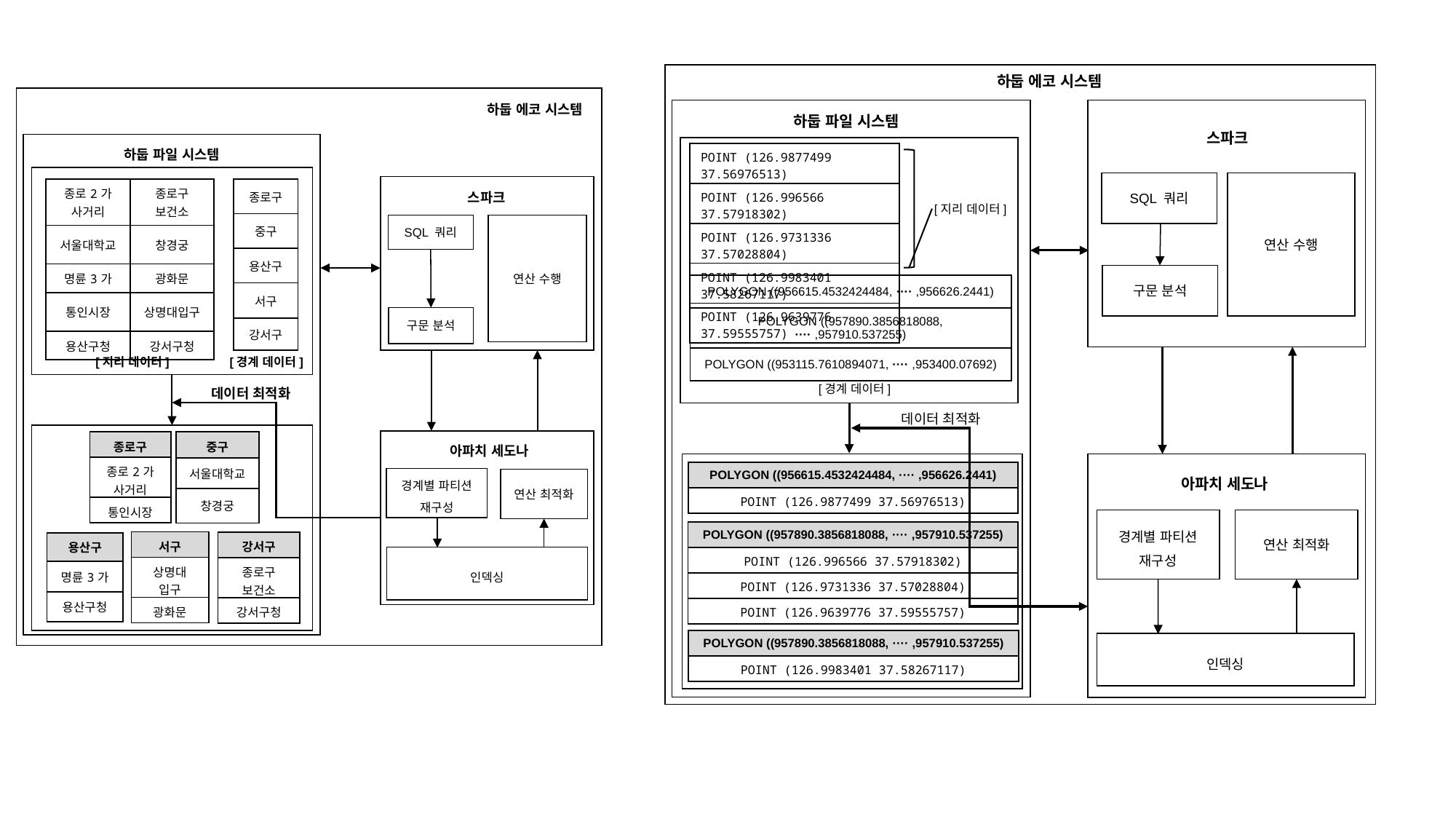

하둡 에코 시스템

하둡 에코 시스템

하둡 파일 시스템

스파크
하둡 파일 시스템

| POINT (126.9877499 37.56976513) |
| --- |
| POINT (126.996566 37.57918302) |
| POINT (126.9731336 37.57028804) |
| POINT (126.9983401 37.58267117) |
| POINT (126.9639776 37.59555757) |

SQL 쿼리
연산 수행

스파크
연산 수행
SQL 쿼리
구문 분석
| 종로2가 사거리 | 종로구 보건소 |
| --- | --- |
| 서울대학교 | 창경궁 |
| 명륜3가 | 광화문 |
| 통인시장 | 상명대입구 |
| 용산구청 | 강서구청 |
| 종로구 |
| --- |
| 중구 |
| 용산구 |
| 서구 |
| 강서구 |
[지리 데이터]
구문 분석
| POLYGON ((956615.4532424484, ···· ,956626.2441) |
| --- |
| POLYGON ((957890.3856818088, ···· ,957910.537255) |
| POLYGON ((953115.7610894071, ···· ,953400.07692) |
[경계 데이터]
[지리 데이터]
[경계 데이터]
데이터 최적화
데이터 최적화

아파치 세도나
경계별 파티션
재구성
연산 최적화
인덱싱
| 중구 |
| --- |
| 서울대학교 |
| 창경궁 |
| 종로구 |
| --- |
| 종로2가 사거리 |
| 통인시장 |

아파치 세도나
| POLYGON ((956615.4532424484, ···· ,956626.2441) |
| --- |
| POINT (126.9877499 37.56976513) |
경계별 파티션
재구성
연산 최적화
| POLYGON ((957890.3856818088, ···· ,957910.537255) |
| --- |
| POINT (126.996566 37.57918302) |
| POINT (126.9731336 37.57028804) |
| POINT (126.9639776 37.59555757) |
| 서구 |
| --- |
| 상명대 입구 |
| 광화문 |
| 강서구 |
| --- |
| 종로구 보건소 |
| 강서구청 |
| 용산구 |
| --- |
| 명륜3가 |
| 용산구청 |
| POLYGON ((957890.3856818088, ···· ,957910.537255) |
| --- |
| POINT (126.9983401 37.58267117) |
인덱싱